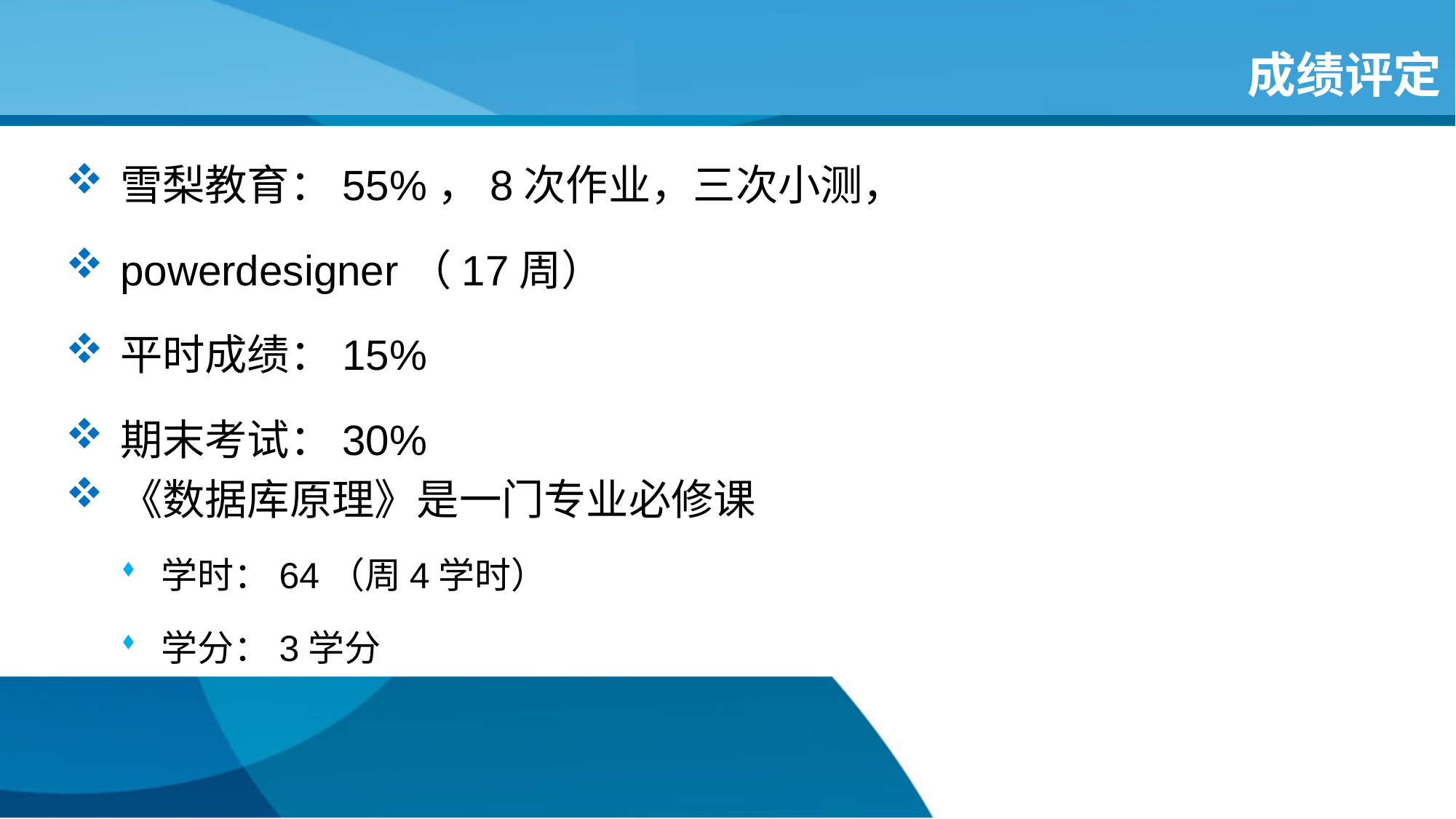

# 成绩评定
雪梨教育：55%，8次作业，三次小测，
powerdesigner（17周）
平时成绩：15%
期末考试：30%
《数据库原理》是一门专业必修课
学时：64（周4学时）
学分：3学分